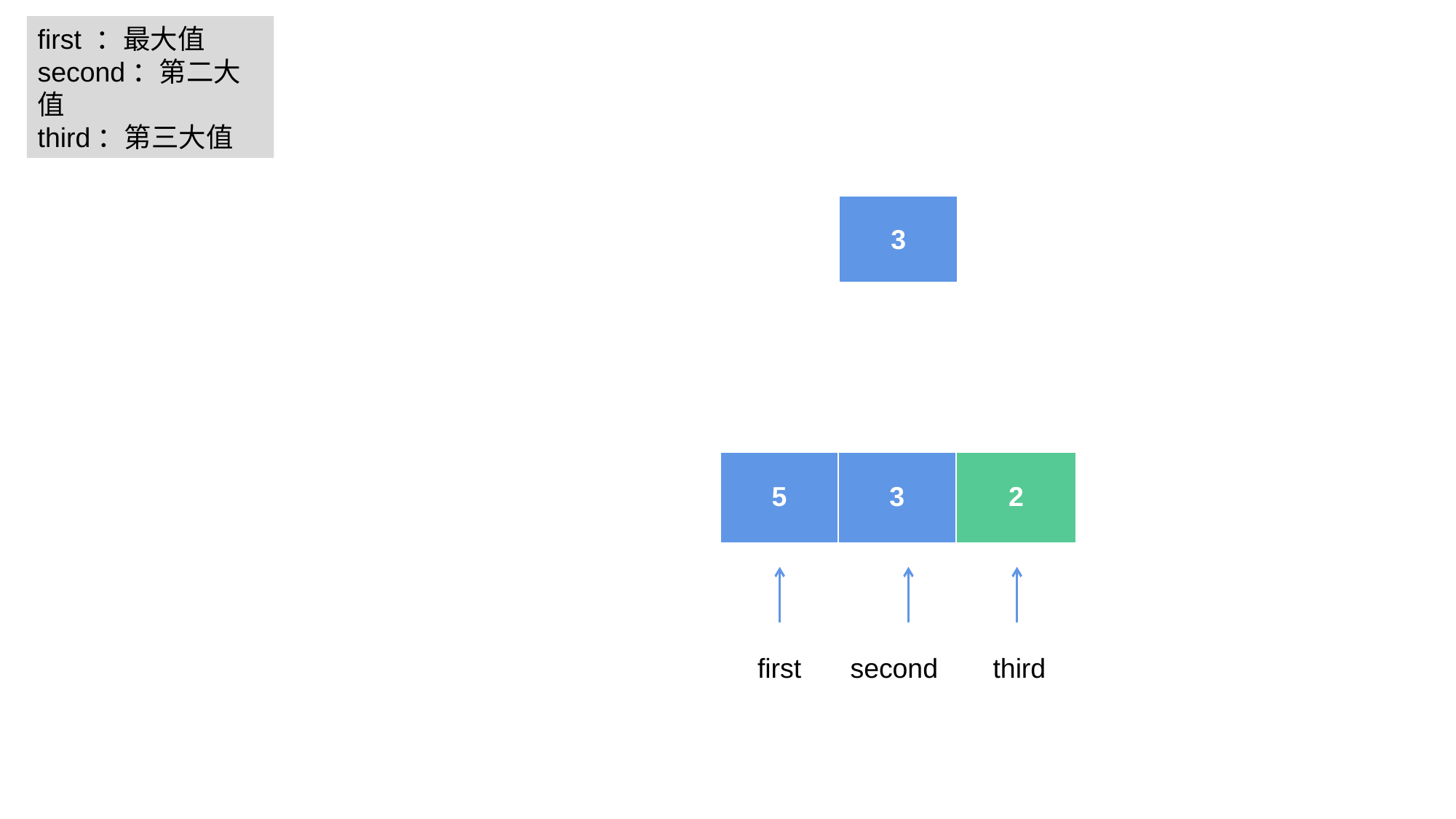

first ：最大值
second：第二大值
third：第三大值
| 3 |
| --- |
| 5 | 3 | 2 |
| --- | --- | --- |
first
second
third